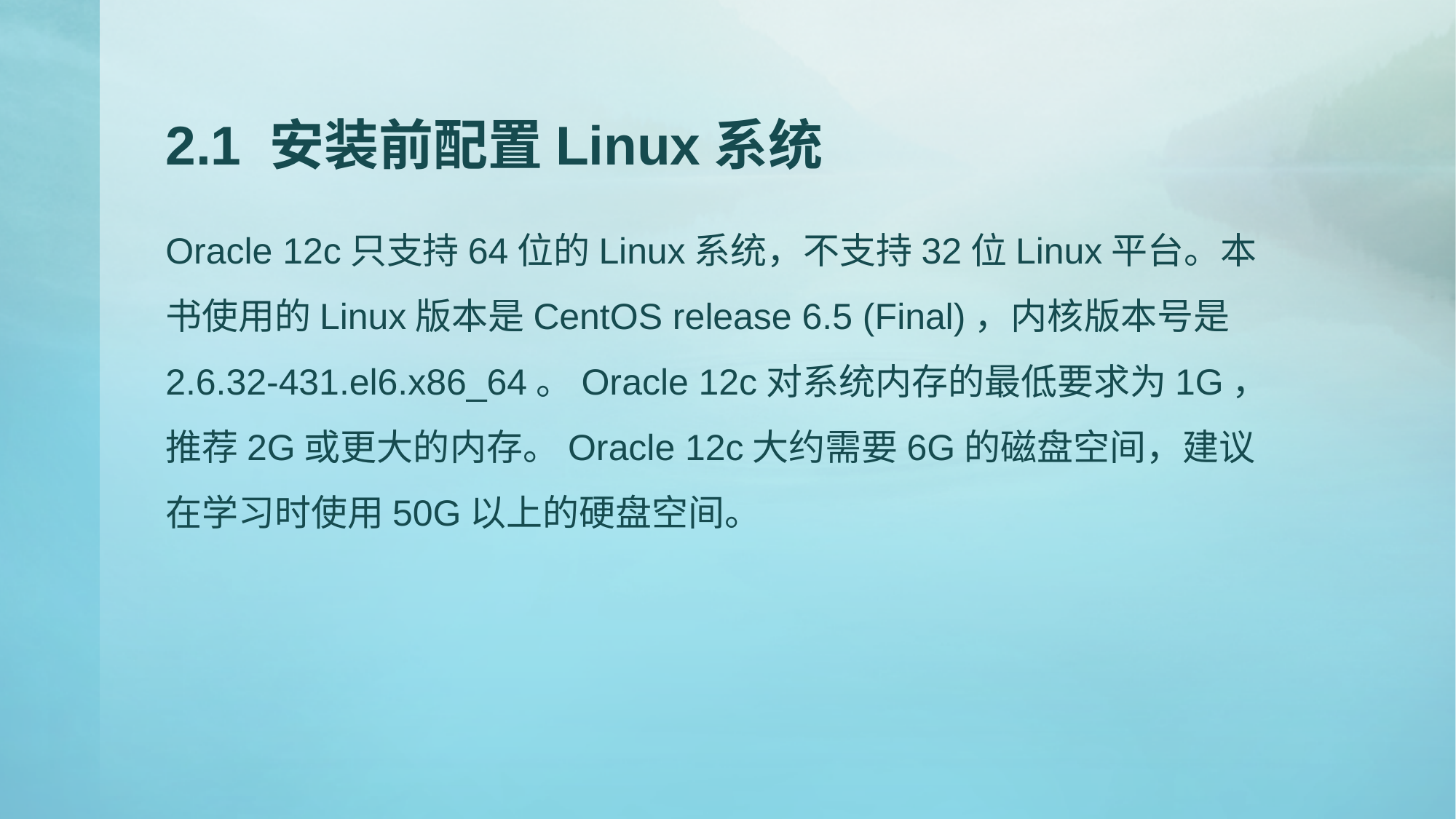

# 2.1 安装前配置Linux系统
Oracle 12c只支持64位的Linux系统，不支持32位Linux平台。本书使用的Linux版本是CentOS release 6.5 (Final)，内核版本号是2.6.32-431.el6.x86_64。Oracle 12c对系统内存的最低要求为1G，推荐2G或更大的内存。Oracle 12c大约需要6G的磁盘空间，建议在学习时使用50G以上的硬盘空间。